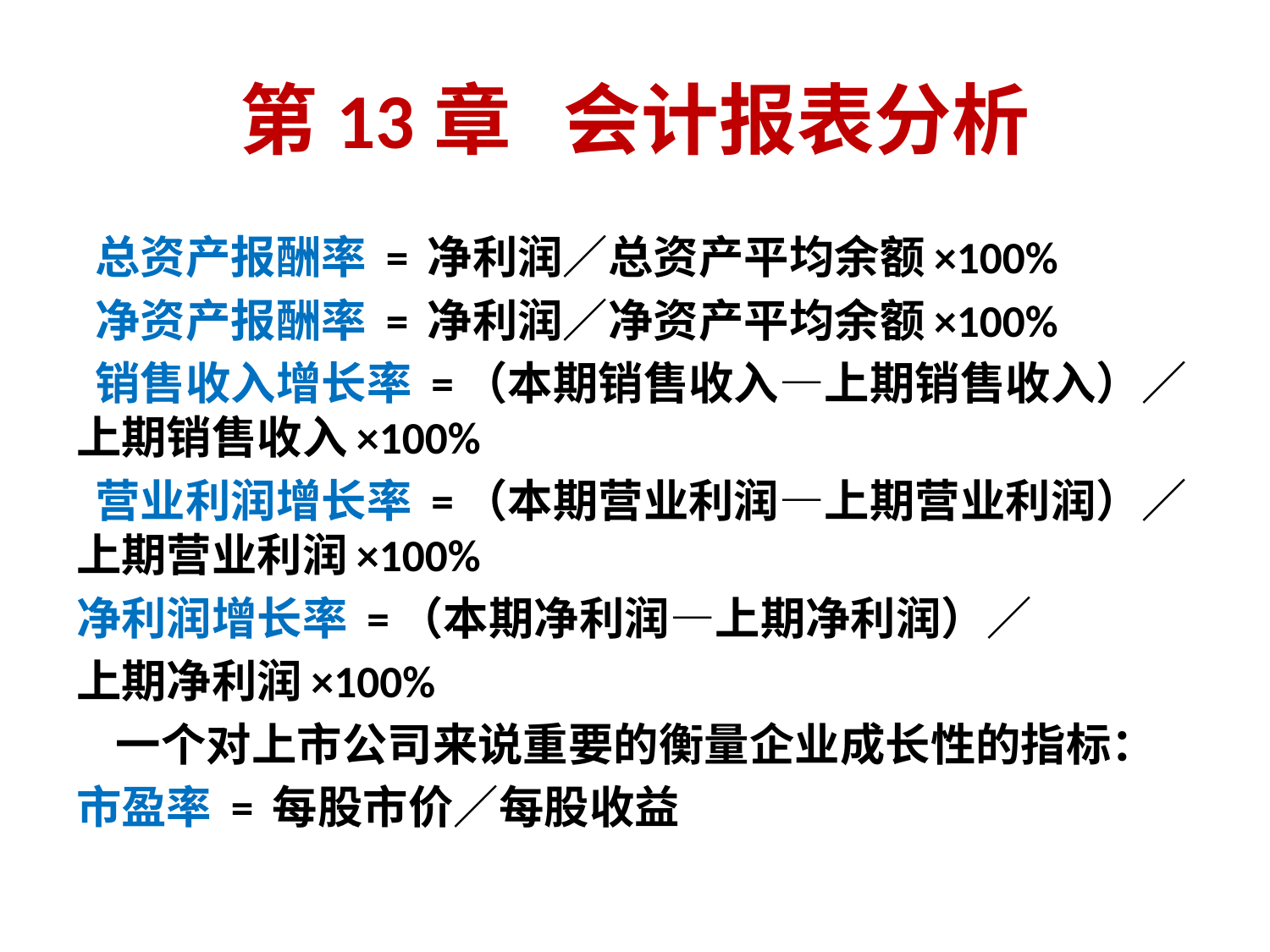

# 第13章   会计报表分析
 总资产报酬率 = 净利润∕总资产平均余额×100%
 净资产报酬率 = 净利润∕净资产平均余额×100%
 销售收入增长率 =（本期销售收入—上期销售收入）∕上期销售收入×100%
 营业利润增长率 =（本期营业利润—上期营业利润）∕上期营业利润×100%
净利润增长率 =（本期净利润—上期净利润）∕
上期净利润×100%
   一个对上市公司来说重要的衡量企业成长性的指标：
市盈率 = 每股市价∕每股收益